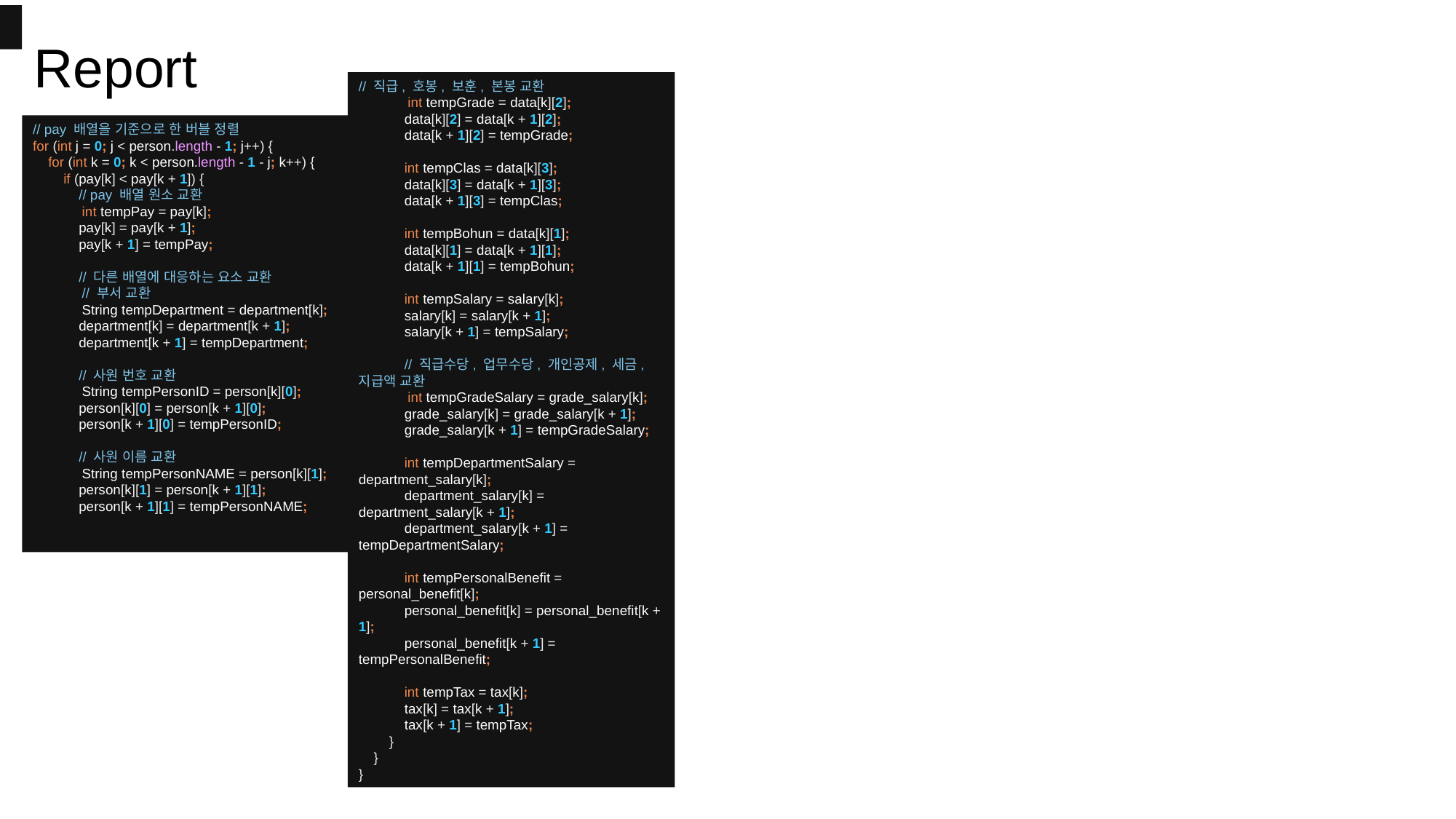

Report
// 직급, 호봉, 보훈, 본봉 교환
            int tempGrade = data[k][2];
            data[k][2] = data[k + 1][2];
            data[k + 1][2] = tempGrade;
            int tempClas = data[k][3];
            data[k][3] = data[k + 1][3];
            data[k + 1][3] = tempClas;
            int tempBohun = data[k][1];
            data[k][1] = data[k + 1][1];
            data[k + 1][1] = tempBohun;
            int tempSalary = salary[k];
            salary[k] = salary[k + 1];
            salary[k + 1] = tempSalary;
            // 직급수당, 업무수당, 개인공제, 세금, 지급액 교환
            int tempGradeSalary = grade_salary[k];
            grade_salary[k] = grade_salary[k + 1];
            grade_salary[k + 1] = tempGradeSalary;
            int tempDepartmentSalary = department_salary[k];
            department_salary[k] = department_salary[k + 1];
            department_salary[k + 1] = tempDepartmentSalary;
            int tempPersonalBenefit = personal_benefit[k];
            personal_benefit[k] = personal_benefit[k + 1];
            personal_benefit[k + 1] = tempPersonalBenefit;
            int tempTax = tax[k];
            tax[k] = tax[k + 1];
            tax[k + 1] = tempTax;
        }
    }
}
// pay 배열을 기준으로 한 버블 정렬
for (int j = 0; j < person.length - 1; j++) {
    for (int k = 0; k < person.length - 1 - j; k++) {
        if (pay[k] < pay[k + 1]) {
            // pay 배열 원소 교환
            int tempPay = pay[k];
            pay[k] = pay[k + 1];
            pay[k + 1] = tempPay;
            // 다른 배열에 대응하는 요소 교환
            // 부서 교환
            String tempDepartment = department[k];
            department[k] = department[k + 1];
            department[k + 1] = tempDepartment;
            // 사원 번호 교환
            String tempPersonID = person[k][0];
            person[k][0] = person[k + 1][0];
            person[k + 1][0] = tempPersonID;
            // 사원 이름 교환
            String tempPersonNAME = person[k][1];
            person[k][1] = person[k + 1][1];
            person[k + 1][1] = tempPersonNAME;